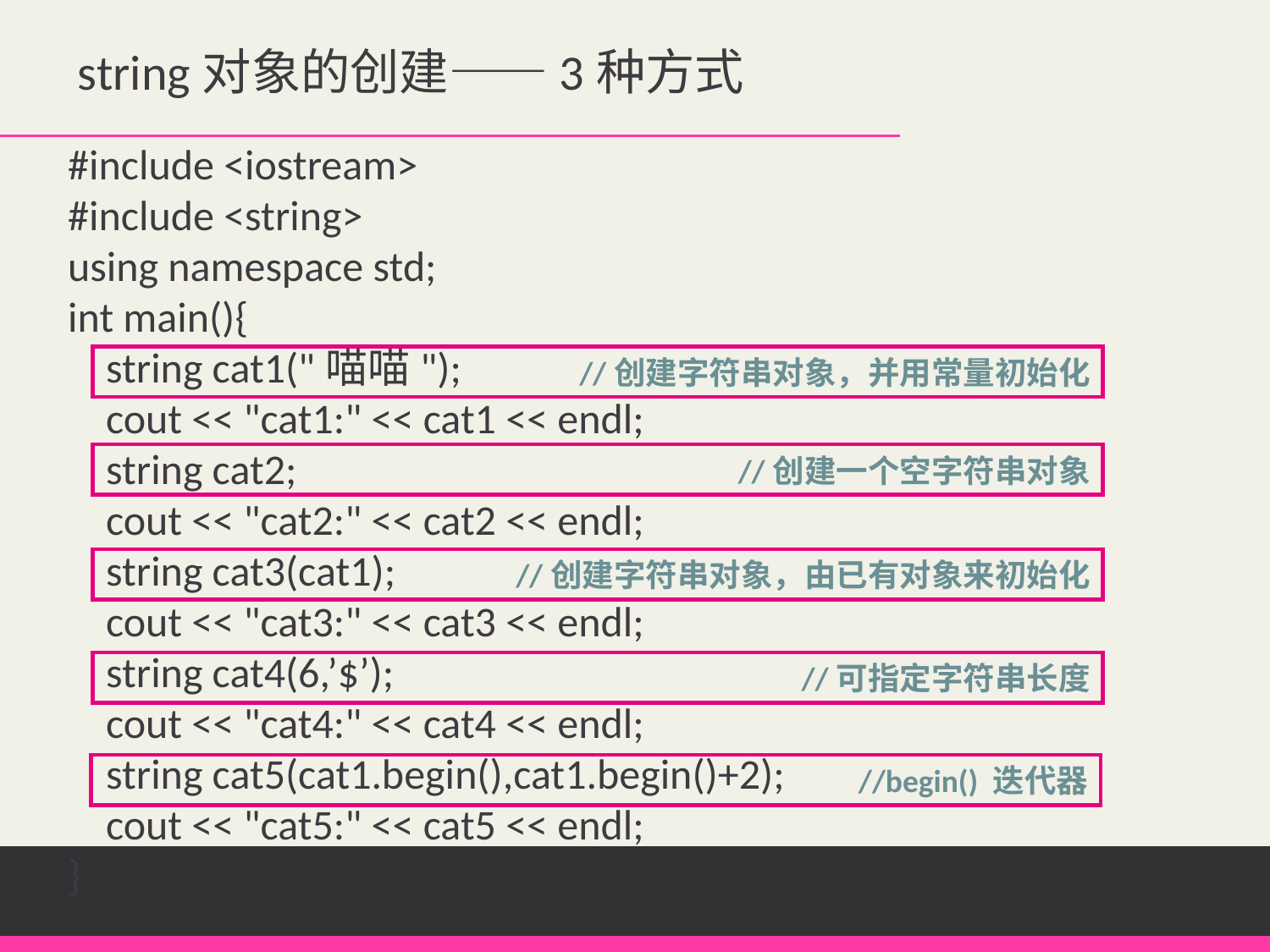

string对象的创建——3种方式
#include <iostream>
#include <string>
using namespace std;
int main(){
    string cat1("喵喵");
    cout << "cat1:" << cat1 << endl;
    string cat2;
    cout << "cat2:" << cat2 << endl;
    string cat3(cat1);
    cout << "cat3:" << cat3 << endl;
    string cat4(6,’$’);
    cout << "cat4:" << cat4 << endl;
    string cat5(cat1.begin(),cat1.begin()+2);
    cout << "cat5:" << cat5 << endl;
}
                                      //创建字符串对象，并用常量初始化
                                      //创建一个空字符串对象
                                      //创建字符串对象，由已有对象来初始化
                                      //可指定字符串长度
                                      //begin() 迭代器